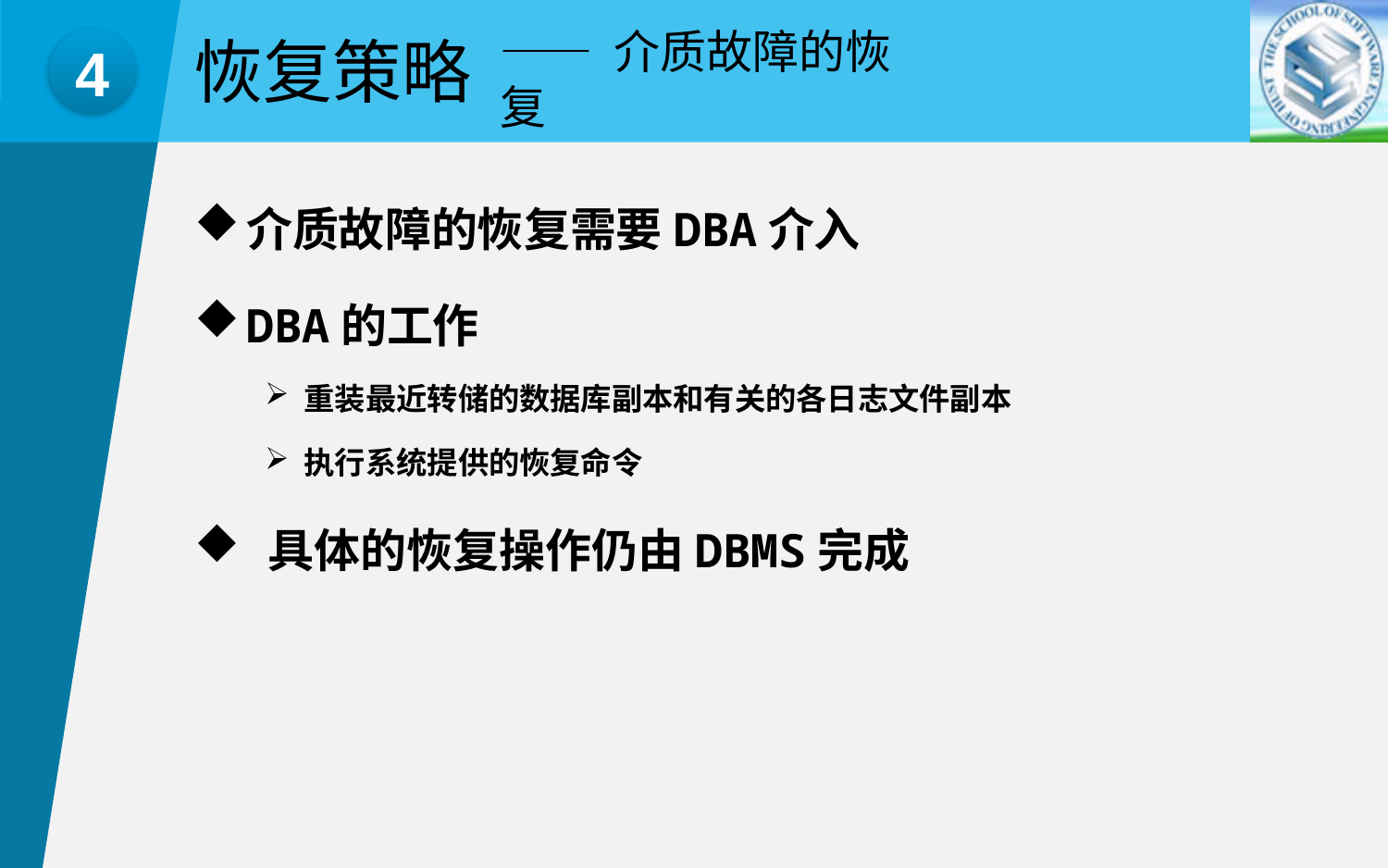

恢复策略
—— 介质故障的恢复
4
介质故障的恢复需要DBA介入
DBA的工作
 重装最近转储的数据库副本和有关的各日志文件副本
 执行系统提供的恢复命令
 具体的恢复操作仍由DBMS完成